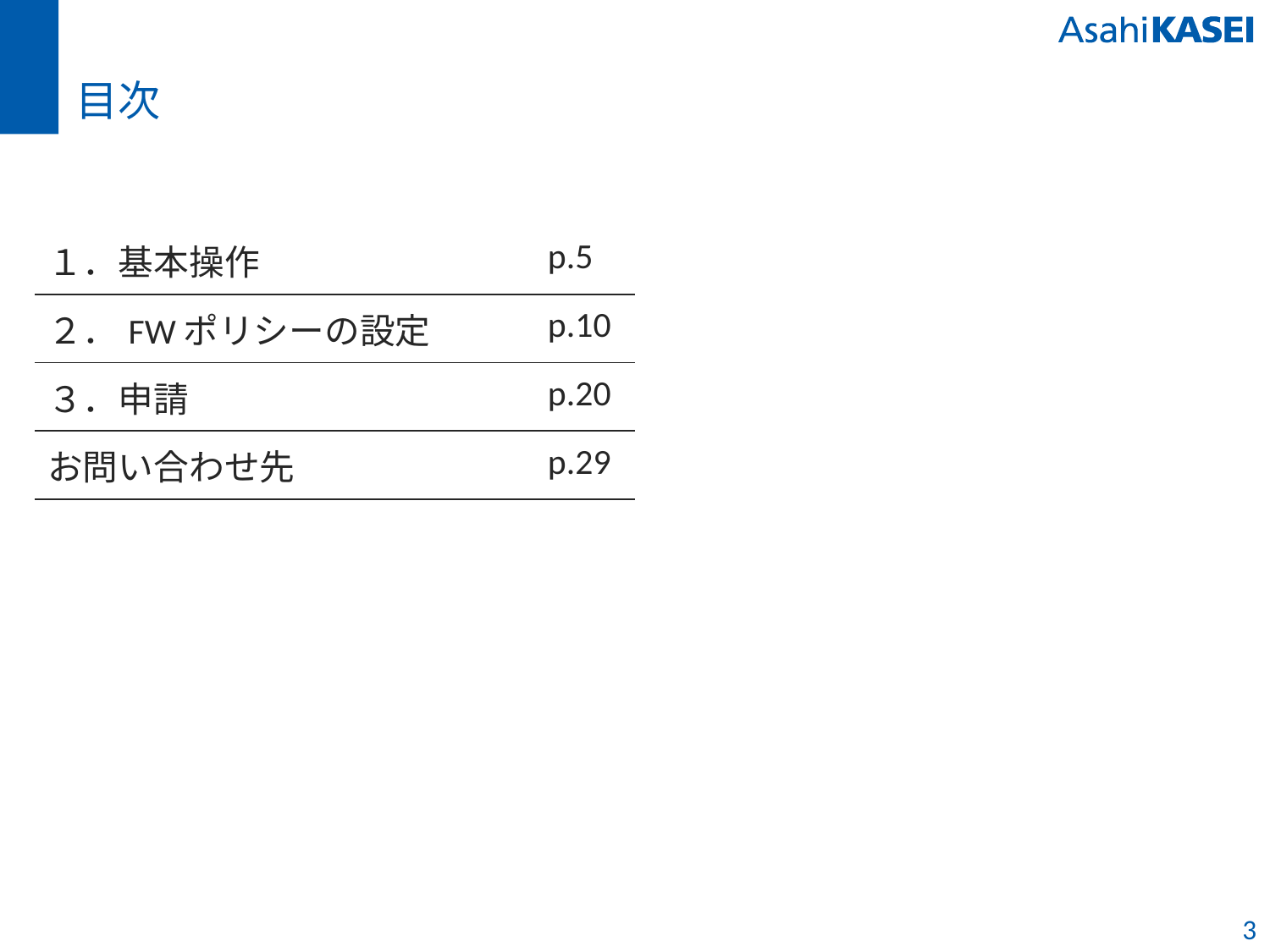

目次
| １．基本操作 | p.5 |
| --- | --- |
| ２．FWポリシーの設定 | p.10 |
| ３．申請 | p.20 |
| お問い合わせ先 | p.29 |